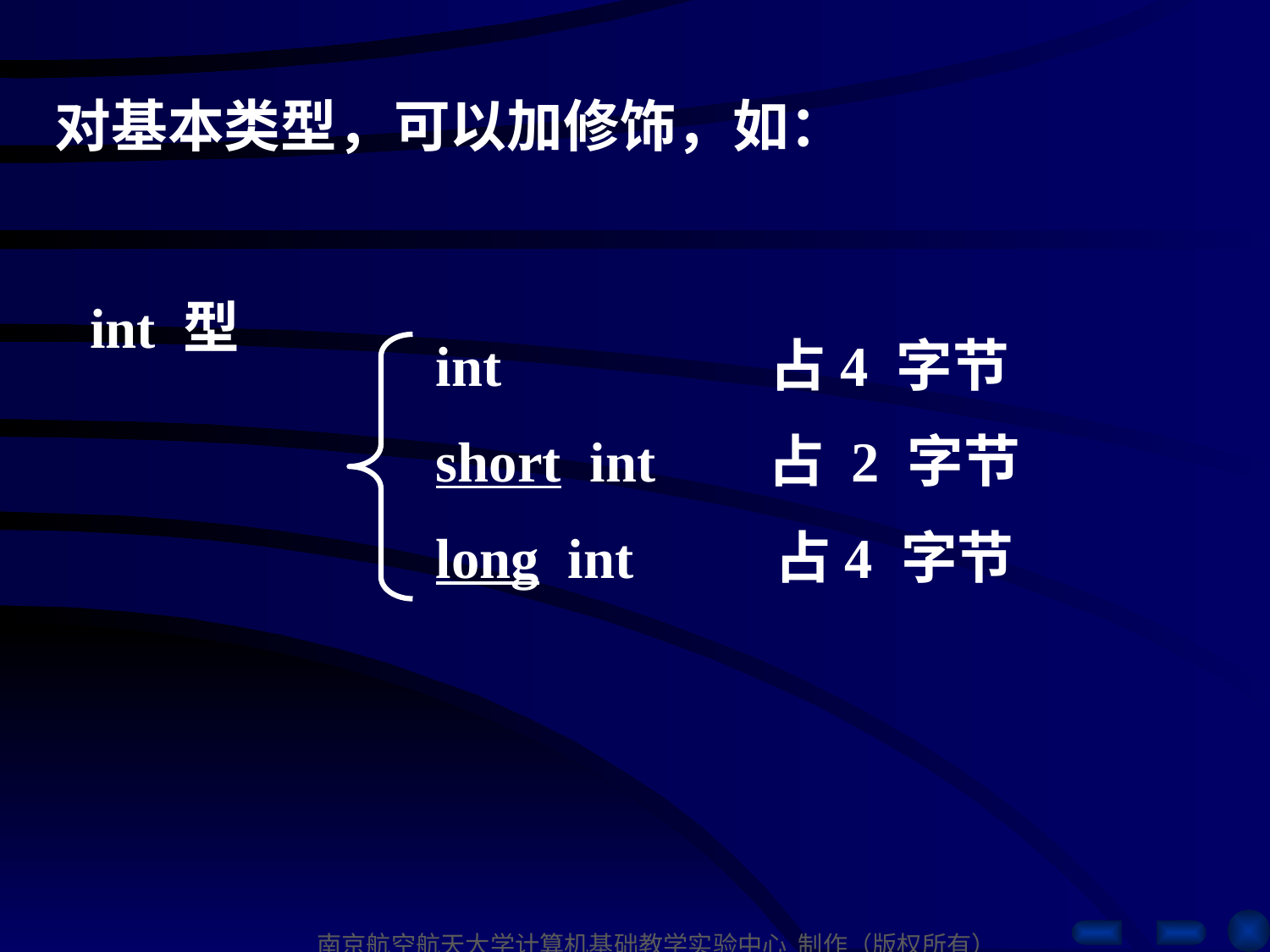

对基本类型，可以加修饰，如：
 int 型
int                  占4 字节
short  int       占 2 字节
long  int         占4 字节